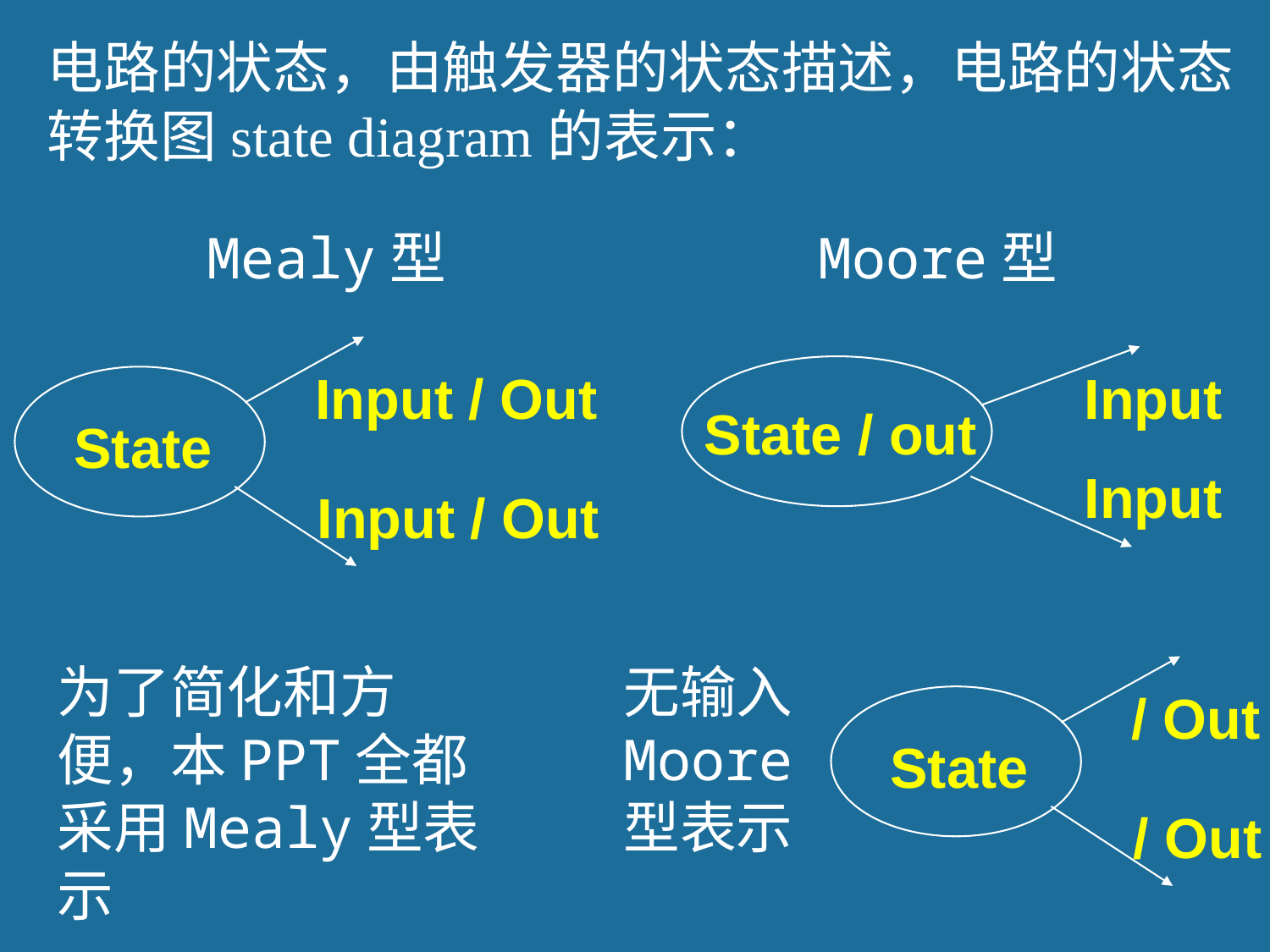

电路的状态，由触发器的状态描述，电路的状态转换图state diagram的表示：
Mealy型
Moore型

Input / Out

State
Input / Out

Input
State / out
Input

为了简化和方便，本PPT全都采用Mealy型表示
无输入Moore 型表示

/ Out

State
/ Out

14